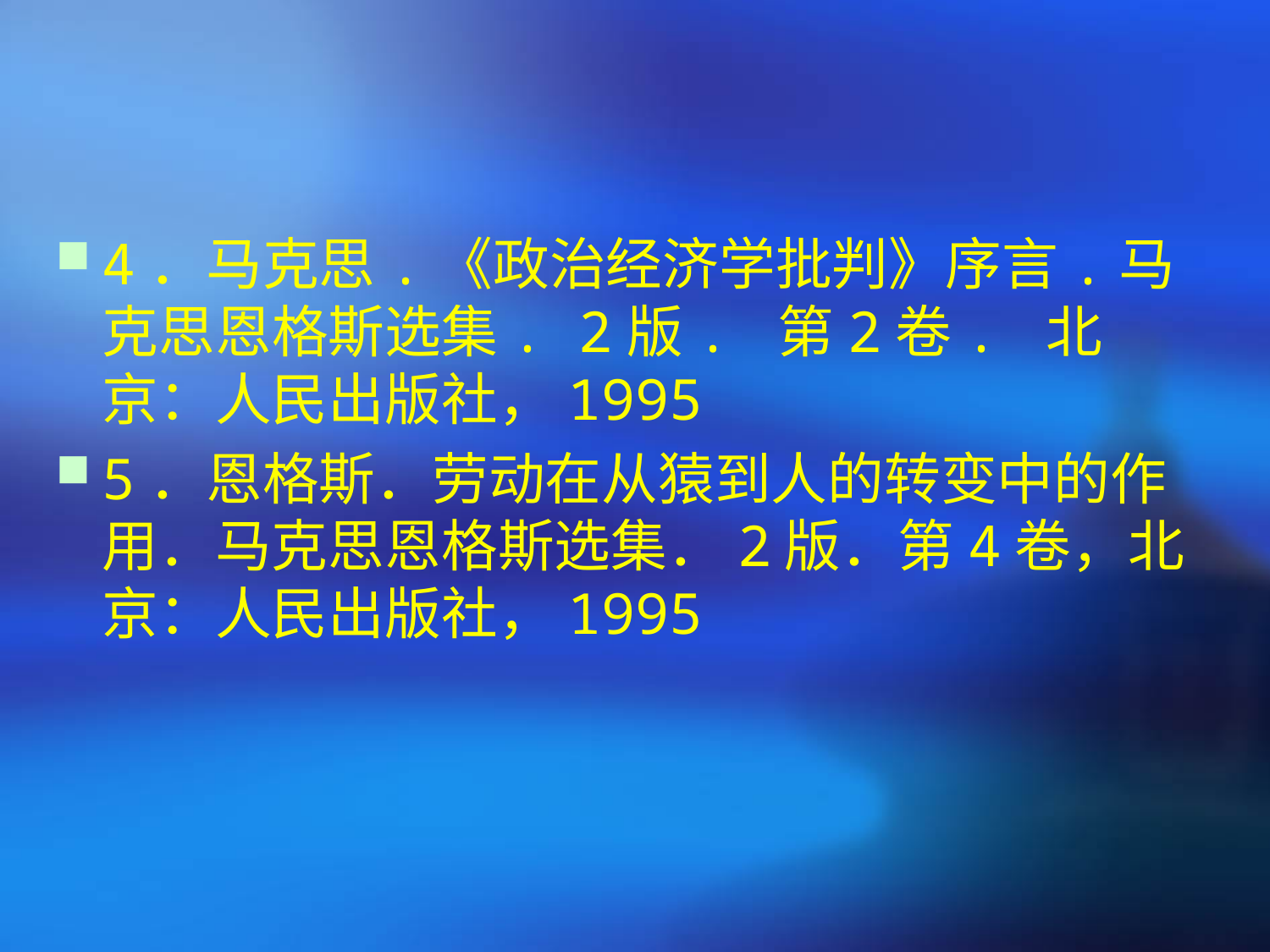

4．马克思.《政治经济学批判》序言.马克思恩格斯选集. 2版. 第2卷. 北京：人民出版社，1995
5．恩格斯．劳动在从猿到人的转变中的作用．马克思恩格斯选集．2版．第4卷，北京：人民出版社，1995